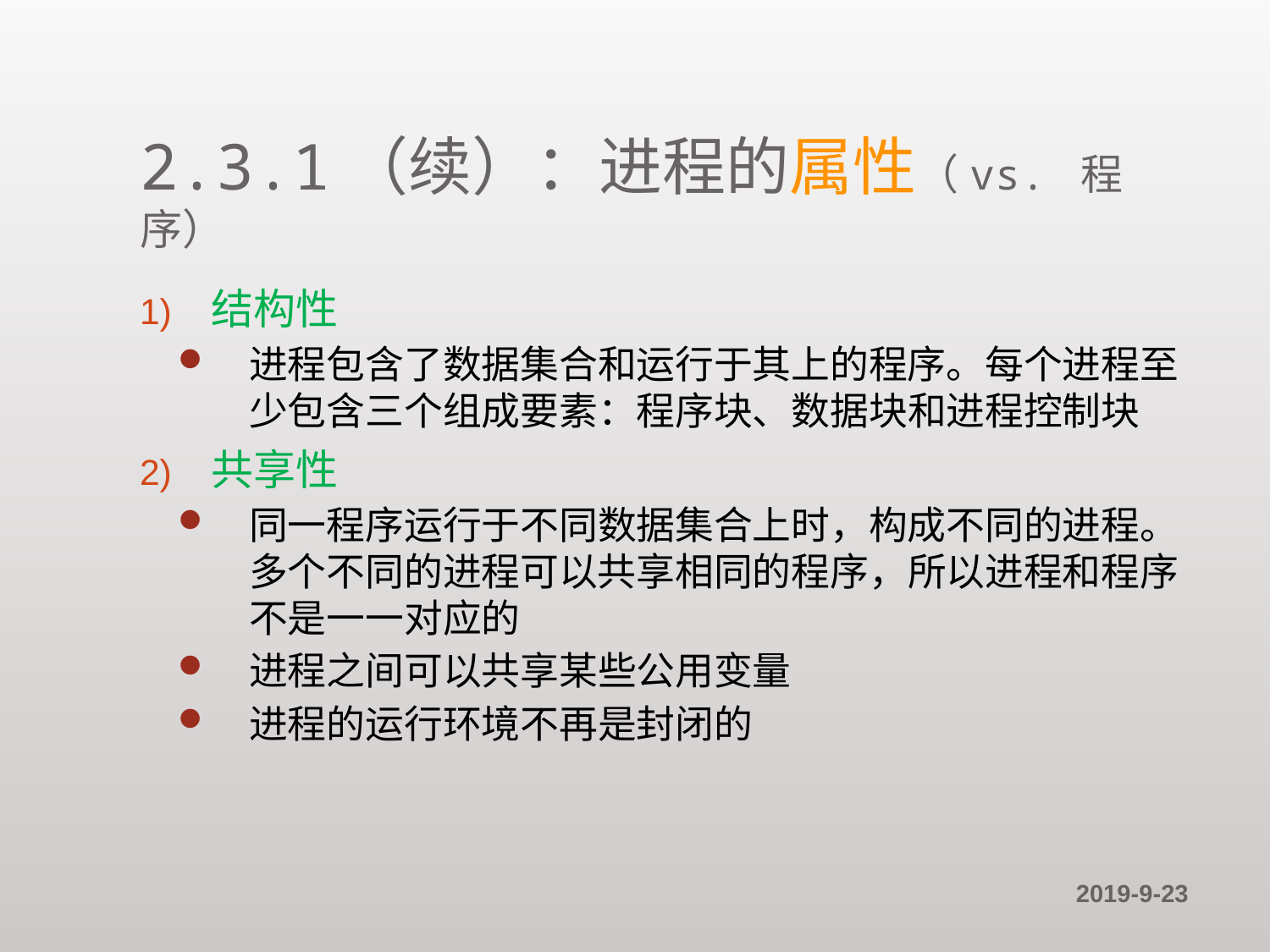

# 2.3.1（续）：进程的属性（vs. 程序）
结构性
进程包含了数据集合和运行于其上的程序。每个进程至少包含三个组成要素：程序块、数据块和进程控制块
共享性
同一程序运行于不同数据集合上时，构成不同的进程。多个不同的进程可以共享相同的程序，所以进程和程序不是一一对应的
进程之间可以共享某些公用变量
进程的运行环境不再是封闭的

2019-9-23